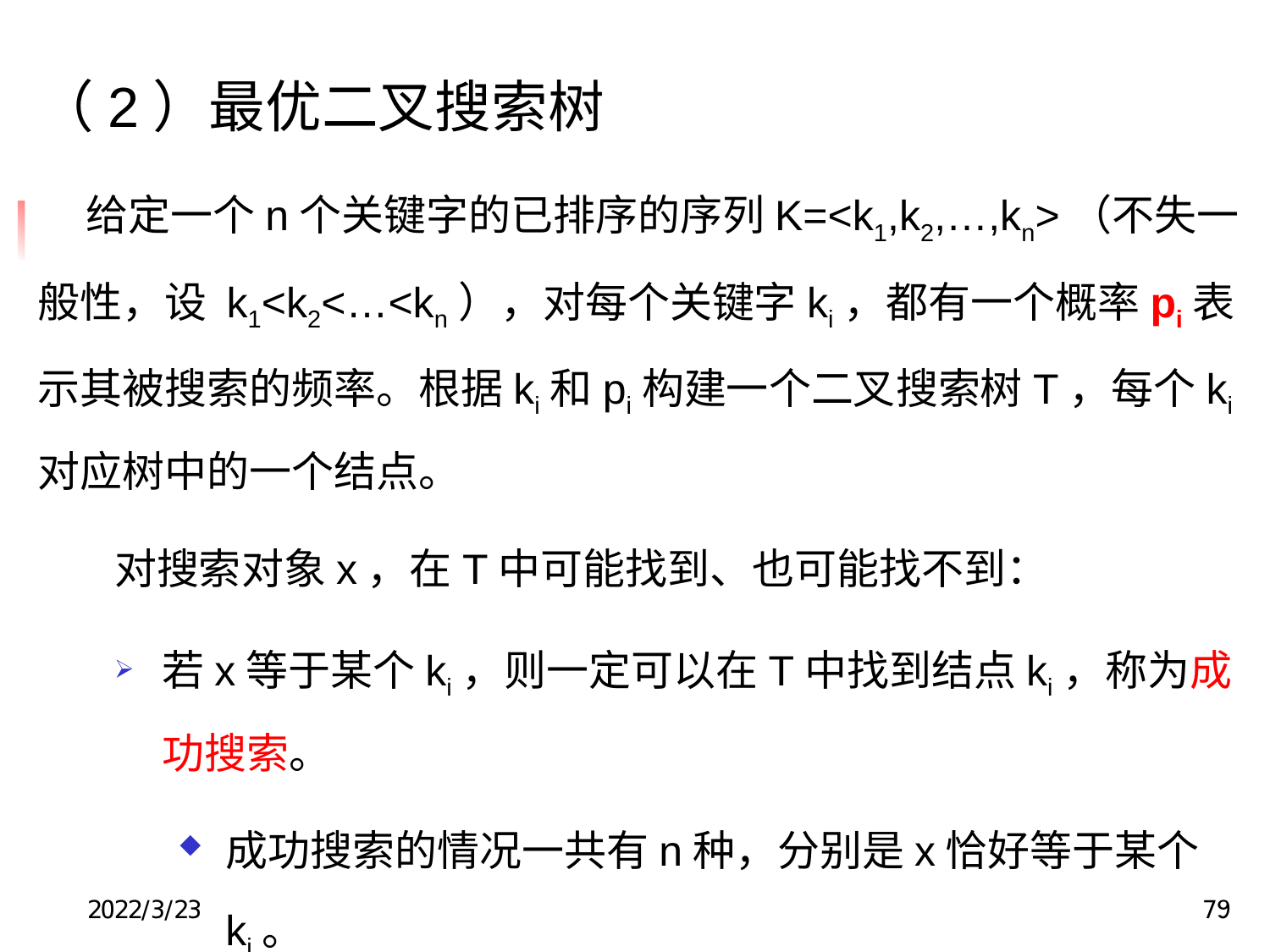

（2）最优二叉搜索树
    给定一个n个关键字的已排序的序列K=<k1,k2,…,kn>（不失一般性，设 k1<k2<…<kn），对每个关键字ki，都有一个概率pi表示其被搜索的频率。根据ki和pi构建一个二叉搜索树T，每个ki对应树中的一个结点。
对搜索对象x，在T中可能找到、也可能找不到：
若x等于某个ki，则一定可以在T中找到结点ki，称为成功搜索。
成功搜索的情况一共有n种，分别是x恰好等于某个ki。
2022/3/23
79